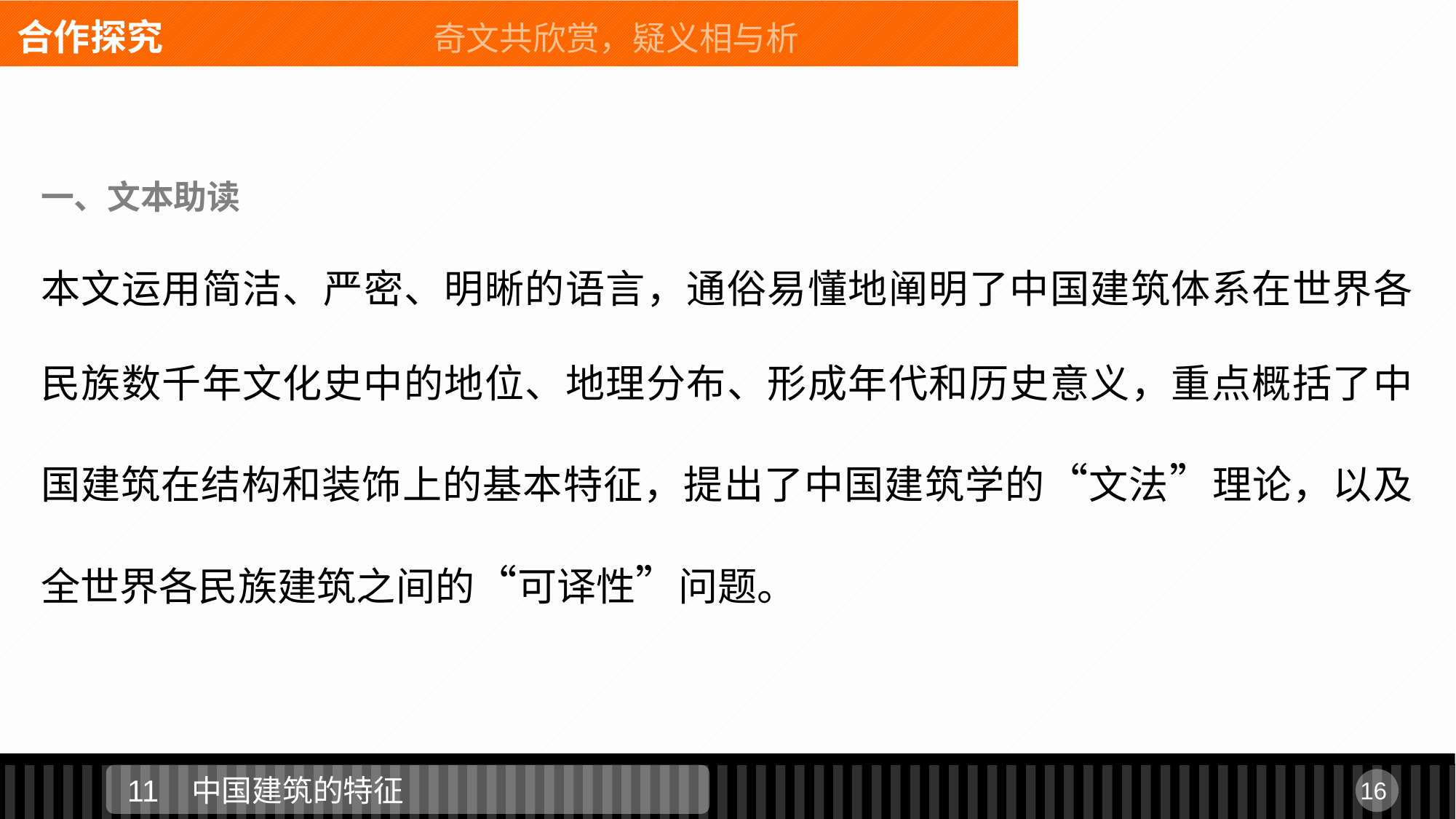

合作探究                                 奇文共欣赏，疑义相与析
一、文本助读
本文运用简洁、严密、明晰的语言，通俗易懂地阐明了中国建筑体系在世界各民族数千年文化史中的地位、地理分布、形成年代和历史意义，重点概括了中国建筑在结构和装饰上的基本特征，提出了中国建筑学的“文法”理论，以及全世界各民族建筑之间的“可译性”问题。